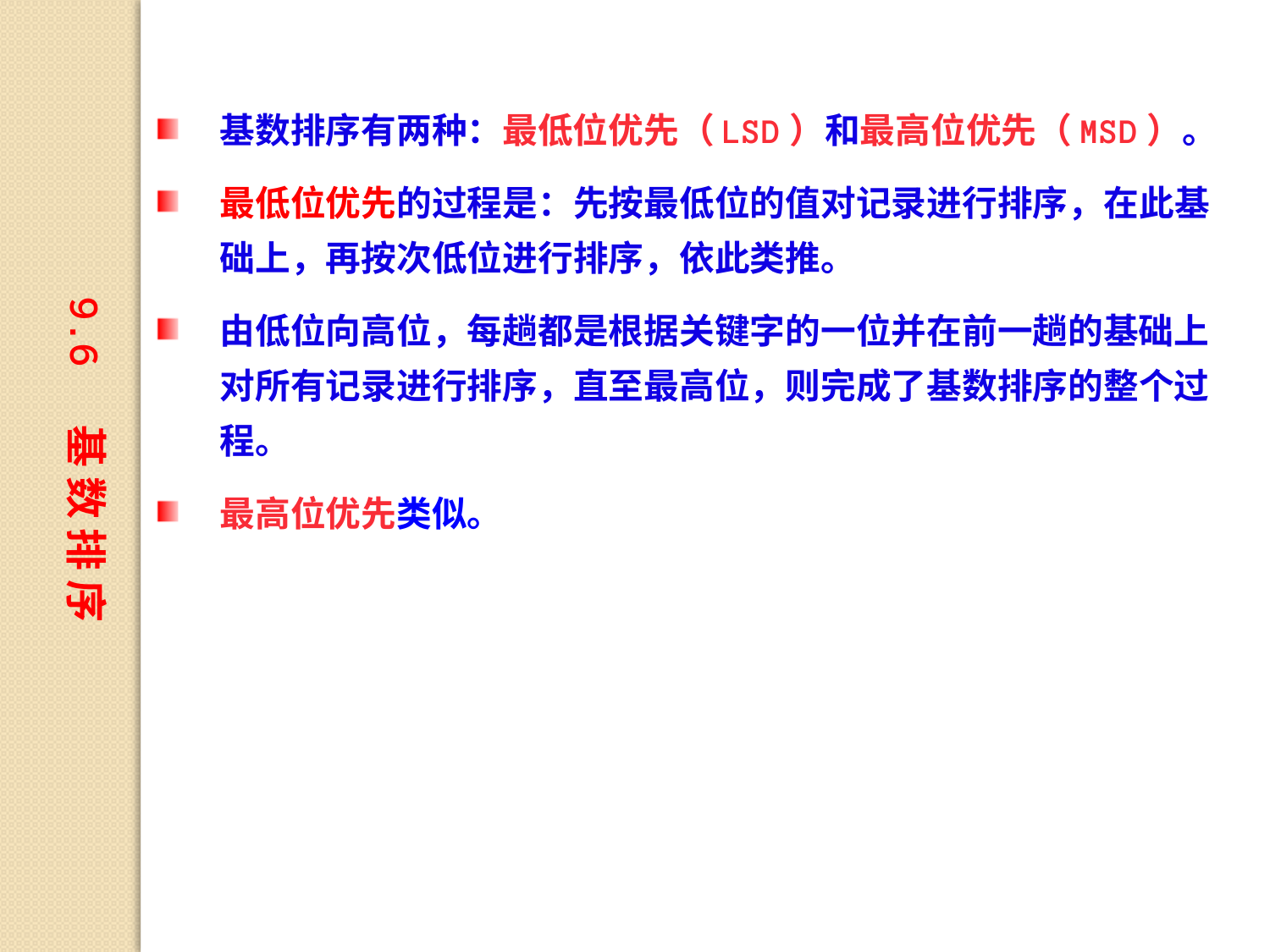

基数排序有两种：最低位优先（LSD）和最高位优先（MSD）。
最低位优先的过程是：先按最低位的值对记录进行排序，在此基础上，再按次低位进行排序，依此类推。
由低位向高位，每趟都是根据关键字的一位并在前一趟的基础上对所有记录进行排序，直至最高位，则完成了基数排序的整个过程。
最高位优先类似。
9.6  基 数 排 序